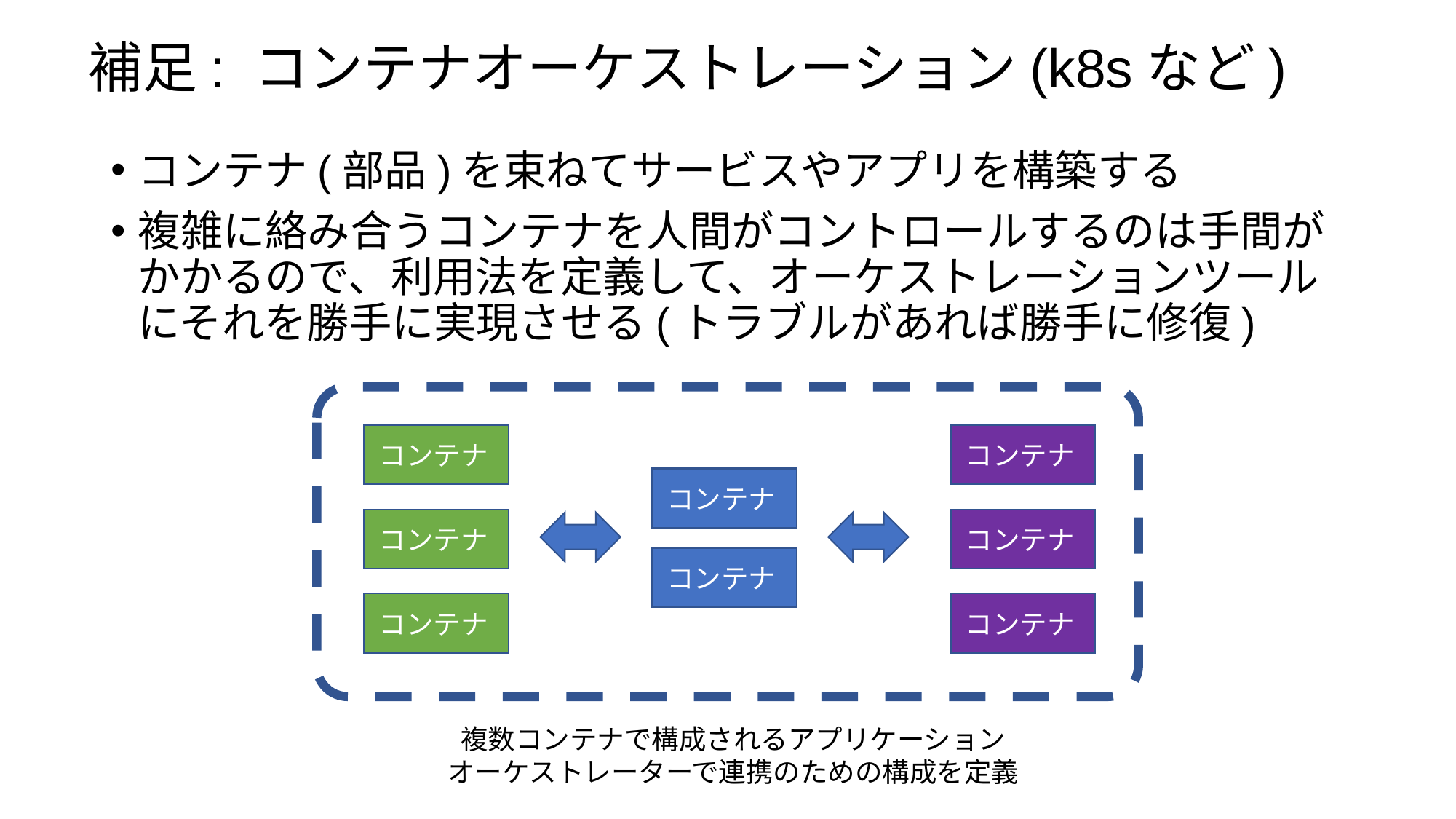

# 補足: コンテナオーケストレーション(k8sなど)
コンテナ(部品)を束ねてサービスやアプリを構築する
複雑に絡み合うコンテナを人間がコントロールするのは手間がかかるので、利用法を定義して、オーケストレーションツールにそれを勝手に実現させる(トラブルがあれば勝手に修復)

コンテナ
コンテナ
コンテナ
コンテナ
コンテナ

コンテナ
コンテナ
コンテナ
複数コンテナで構成されるアプリケーション
オーケストレーターで連携のための構成を定義